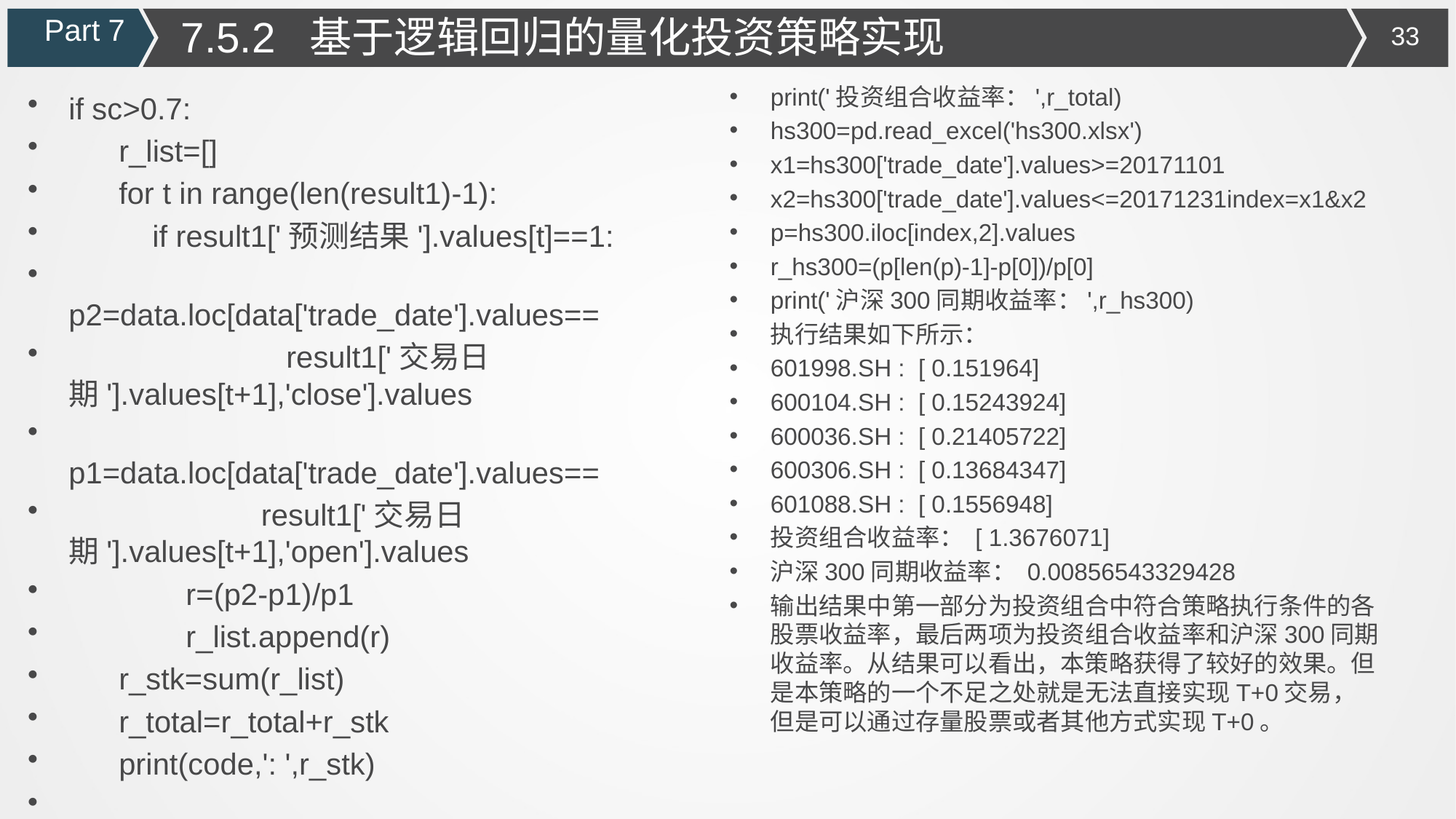

7.5.2  基于逻辑回归的量化投资策略实现

Part 7
print('投资组合收益率：',r_total)
hs300=pd.read_excel('hs300.xlsx')
x1=hs300['trade_date'].values>=20171101
x2=hs300['trade_date'].values<=20171231index=x1&x2
p=hs300.iloc[index,2].values
r_hs300=(p[len(p)-1]-p[0])/p[0]
print('沪深300同期收益率：',r_hs300)
执行结果如下所示：
601998.SH :  [ 0.151964]
600104.SH :  [ 0.15243924]
600036.SH :  [ 0.21405722]
600306.SH :  [ 0.13684347]
601088.SH :  [ 0.1556948]
投资组合收益率： [ 1.3676071]
沪深300同期收益率： 0.00856543329428
输出结果中第一部分为投资组合中符合策略执行条件的各股票收益率，最后两项为投资组合收益率和沪深300同期收益率。从结果可以看出，本策略获得了较好的效果。但是本策略的一个不足之处就是无法直接实现T+0交易，但是可以通过存量股票或者其他方式实现T+0。
if sc>0.7:
      r_list=[]
      for t in range(len(result1)-1):
          if result1['预测结果'].values[t]==1:
              p2=data.loc[data['trade_date'].values==
                          result1['交易日期'].values[t+1],'close'].values
              p1=data.loc[data['trade_date'].values==
                       result1['交易日期'].values[t+1],'open'].values
              r=(p2-p1)/p1
              r_list.append(r)
      r_stk=sum(r_list)
      r_total=r_total+r_stk
      print(code,': ',r_stk)